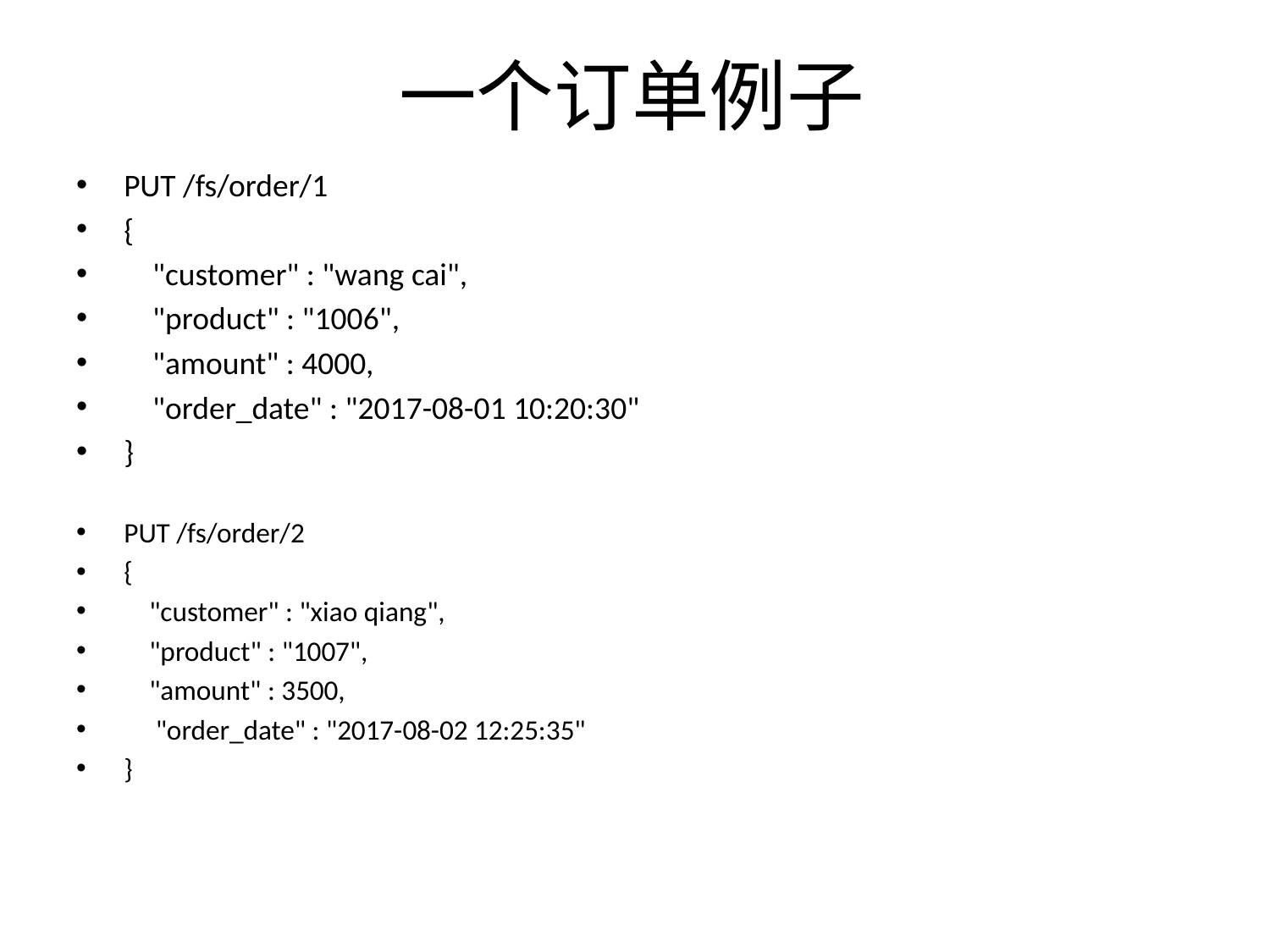

# 一个订单例子
PUT /fs/order/1
{
    "customer" : "wang cai",
    "product" : "1006",
    "amount" : 4000,
    "order_date" : "2017-08-01 10:20:30"
}

PUT /fs/order/2
{
    "customer" : "xiao qiang",
    "product" : "1007",
    "amount" : 3500,
     "order_date" : "2017-08-02 12:25:35"
}